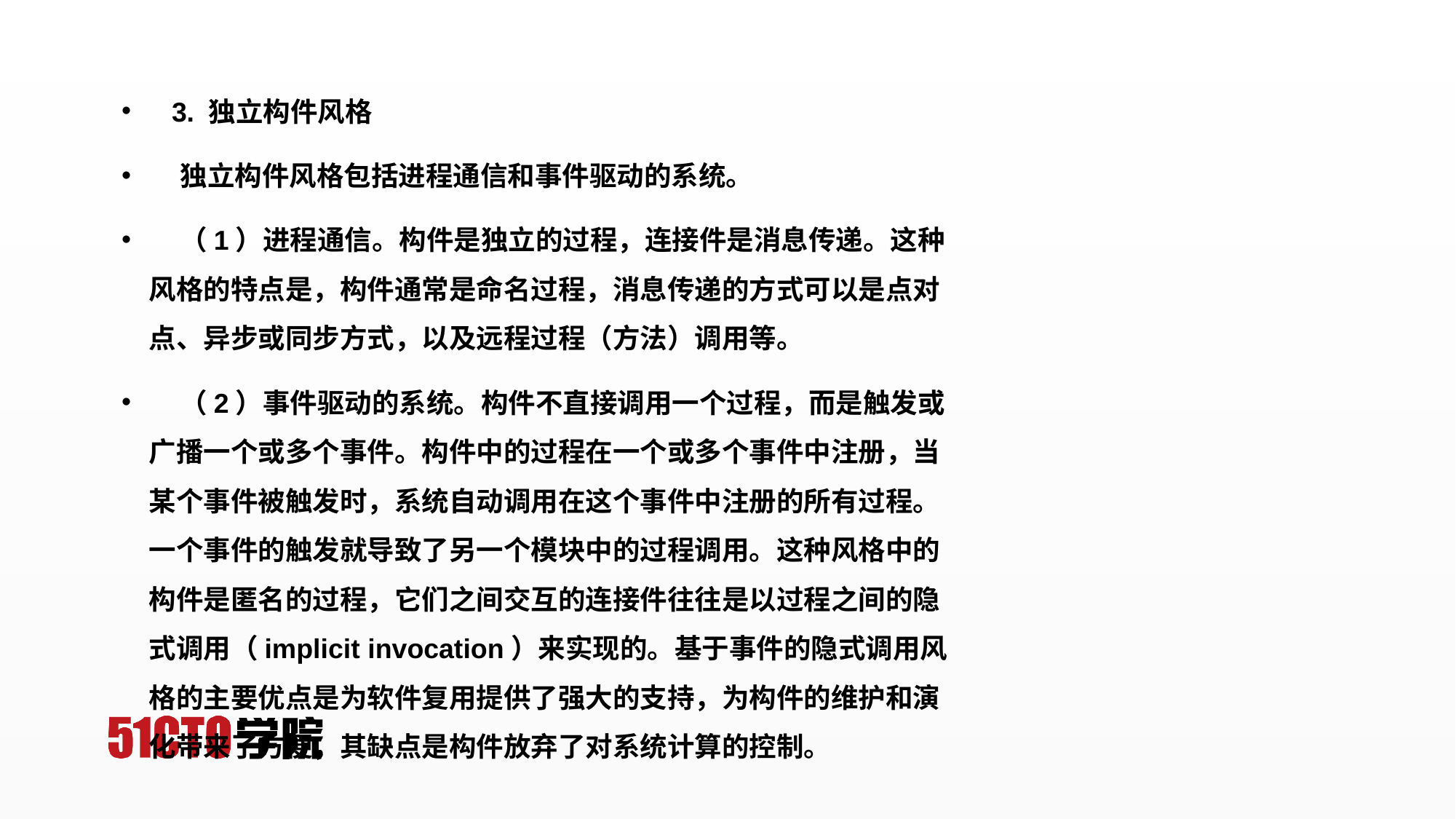

3. 独立构件风格
    独立构件风格包括进程通信和事件驱动的系统。
    （1）进程通信。构件是独立的过程，连接件是消息传递。这种风格的特点是，构件通常是命名过程，消息传递的方式可以是点对点、异步或同步方式，以及远程过程（方法）调用等。
    （2）事件驱动的系统。构件不直接调用一个过程，而是触发或广播一个或多个事件。构件中的过程在一个或多个事件中注册，当某个事件被触发时，系统自动调用在这个事件中注册的所有过程。一个事件的触发就导致了另一个模块中的过程调用。这种风格中的构件是匿名的过程，它们之间交互的连接件往往是以过程之间的隐式调用（implicit invocation）来实现的。基于事件的隐式调用风格的主要优点是为软件复用提供了强大的支持，为构件的维护和演化带来了方便，其缺点是构件放弃了对系统计算的控制。